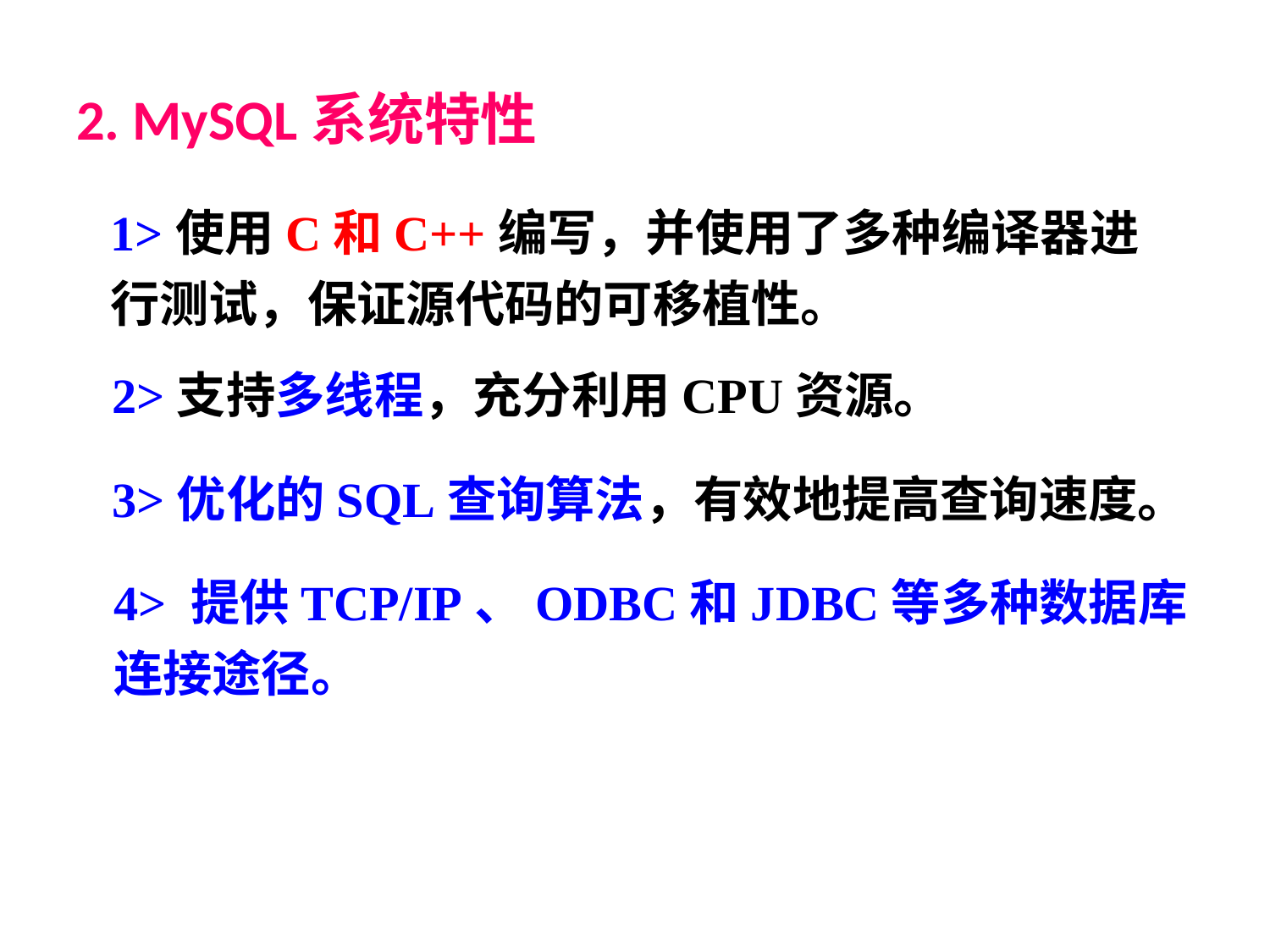

# 2. MySQL系统特性
1>使用C和C++编写，并使用了多种编译器进行测试，保证源代码的可移植性。

2>支持多线程，充分利用CPU资源。
3>优化的SQL查询算法，有效地提高查询速度。
4> 提供TCP/IP、ODBC和JDBC等多种数据库连接途径。